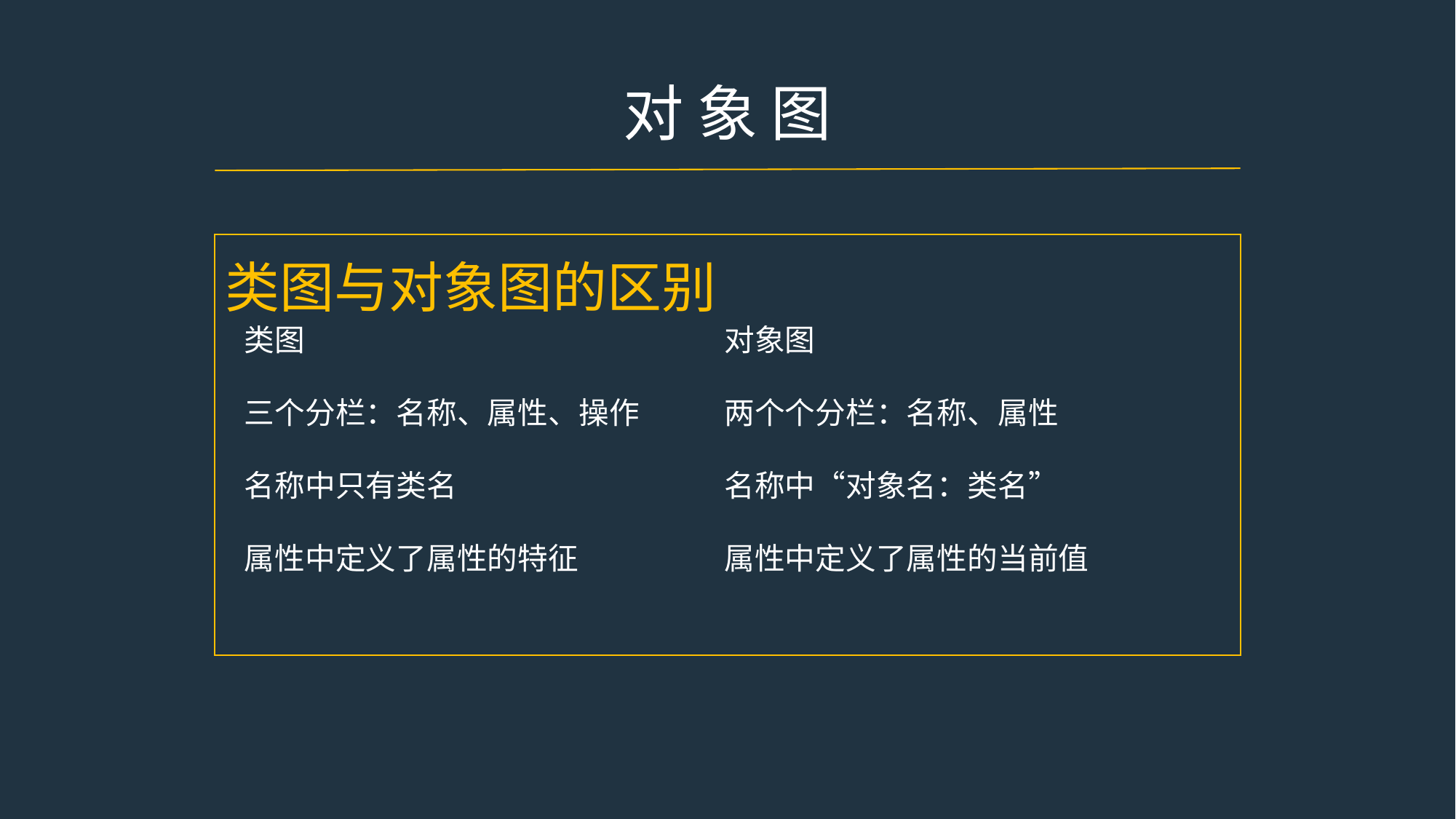

对 象 图

类图与对象图的区别

类图

三个分栏：名称、属性、操作

名称中只有类名

属性中定义了属性的特征

对象图

两个个分栏：名称、属性

名称中“对象名：类名”

属性中定义了属性的当前值